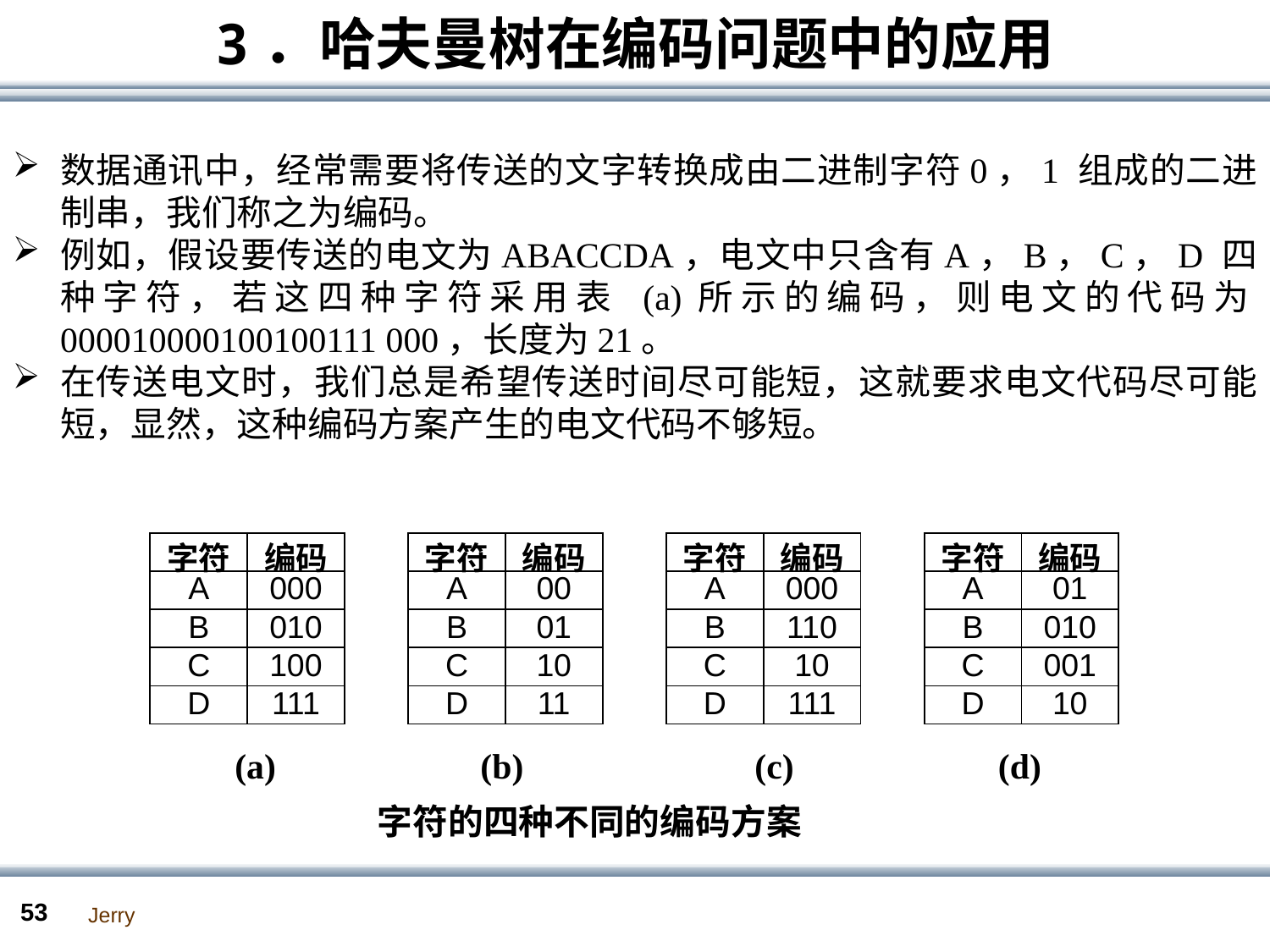

# 3．哈夫曼树在编码问题中的应用
数据通讯中，经常需要将传送的文字转换成由二进制字符0，1 组成的二进制串，我们称之为编码。
例如，假设要传送的电文为ABACCDA，电文中只含有A，B，C，D 四种字符，若这四种字符采用表 (a)所示的编码，则电文的代码为000010000100100111 000，长度为21。
在传送电文时，我们总是希望传送时间尽可能短，这就要求电文代码尽可能短，显然，这种编码方案产生的电文代码不够短。
| 字符 | 编码 |
| --- | --- |
| A | 000 |
| B | 010 |
| C | 100 |
| D | 111 |
| 字符 | 编码 |
| --- | --- |
| A | 00 |
| B | 01 |
| C | 10 |
| D | 11 |
| 字符 | 编码 |
| --- | --- |
| A | 000 |
| B | 110 |
| C | 10 |
| D | 111 |
| 字符 | 编码 |
| --- | --- |
| A | 01 |
| B | 010 |
| C | 001 |
| D | 10 |
(a)                       (b)                          (c)                       (d)
字符的四种不同的编码方案